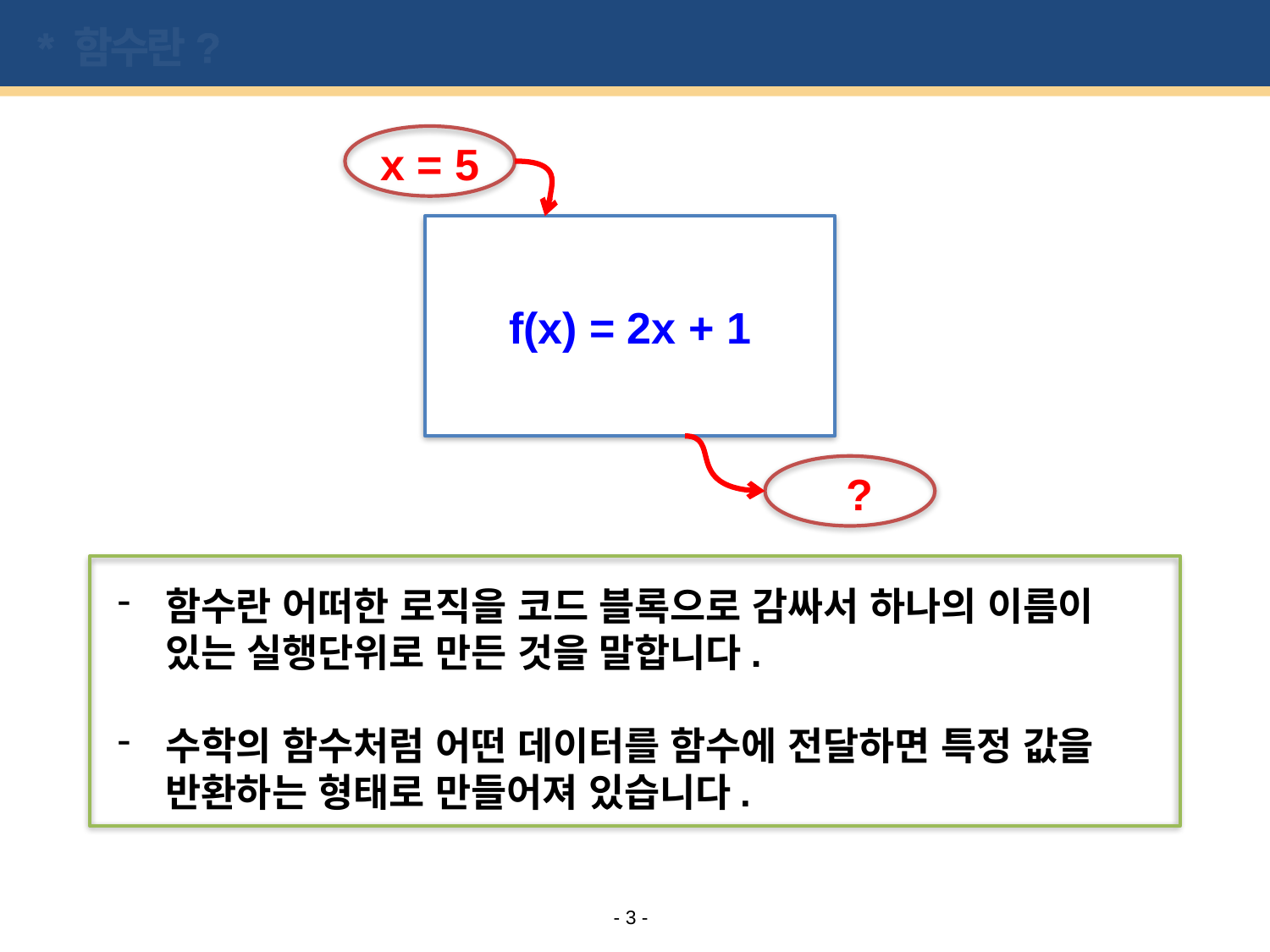

# * 함수란?

x = 5
f(x) = 2x + 1

?

함수란 어떠한 로직을 코드 블록으로 감싸서 하나의 이름이 있는 실행단위로 만든 것을 말합니다.

수학의 함수처럼 어떤 데이터를 함수에 전달하면 특정 값을 반환하는 형태로 만들어져 있습니다.